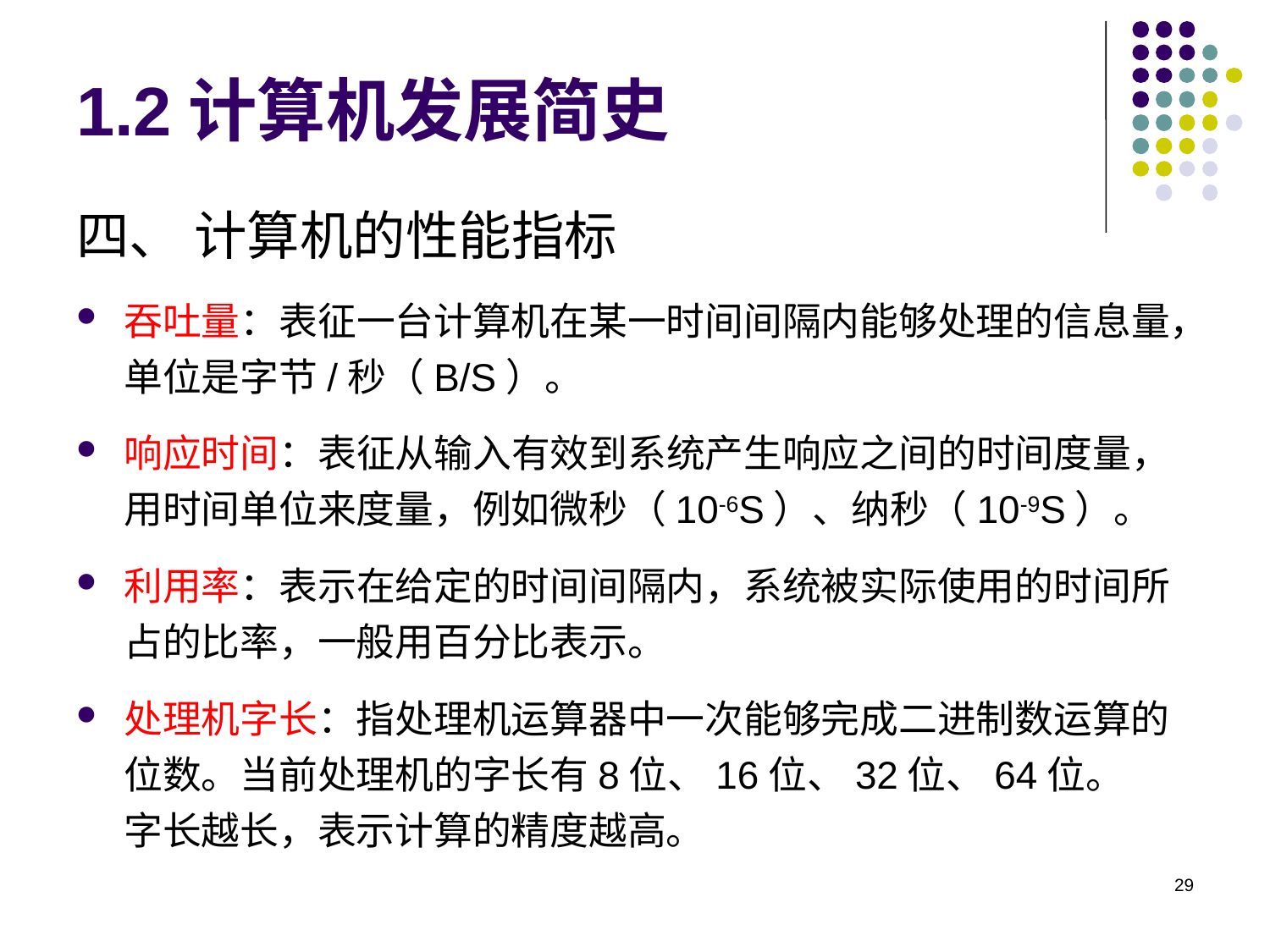

# 1.2计算机发展简史
四、 计算机的性能指标
吞吐量：表征一台计算机在某一时间间隔内能够处理的信息量，单位是字节/秒（B/S）。
响应时间：表征从输入有效到系统产生响应之间的时间度量，用时间单位来度量，例如微秒（10-6S）、纳秒（10-9S）。
利用率：表示在给定的时间间隔内，系统被实际使用的时间所占的比率，一般用百分比表示。
处理机字长：指处理机运算器中一次能够完成二进制数运算的位数。当前处理机的字长有8位、16位、32位、64位。
字长越长，表示计算的精度越高。

29